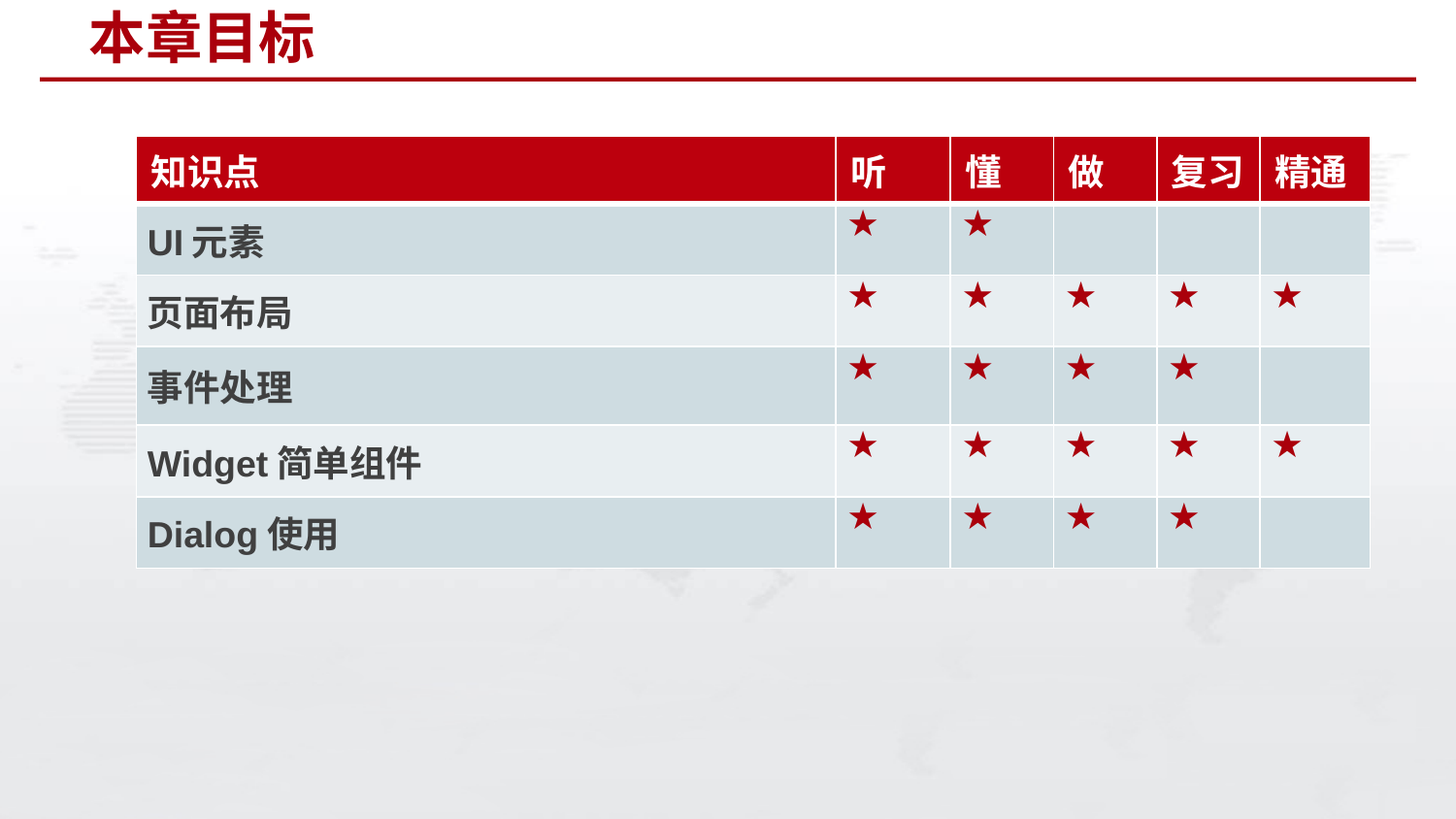

# 本章目标
| 知识点 | 听 | 懂 | 做 | 复习 | 精通 |
| --- | --- | --- | --- | --- | --- |
| UI元素 | ★ | ★ |  |  |  |
| 页面布局 | ★ | ★ | ★ | ★ | ★ |
| 事件处理 | ★ | ★ | ★ | ★ |  |
| Widget简单组件 | ★ | ★ | ★ | ★ | ★ |
| Dialog使用 | ★ | ★ | ★ | ★ |  |